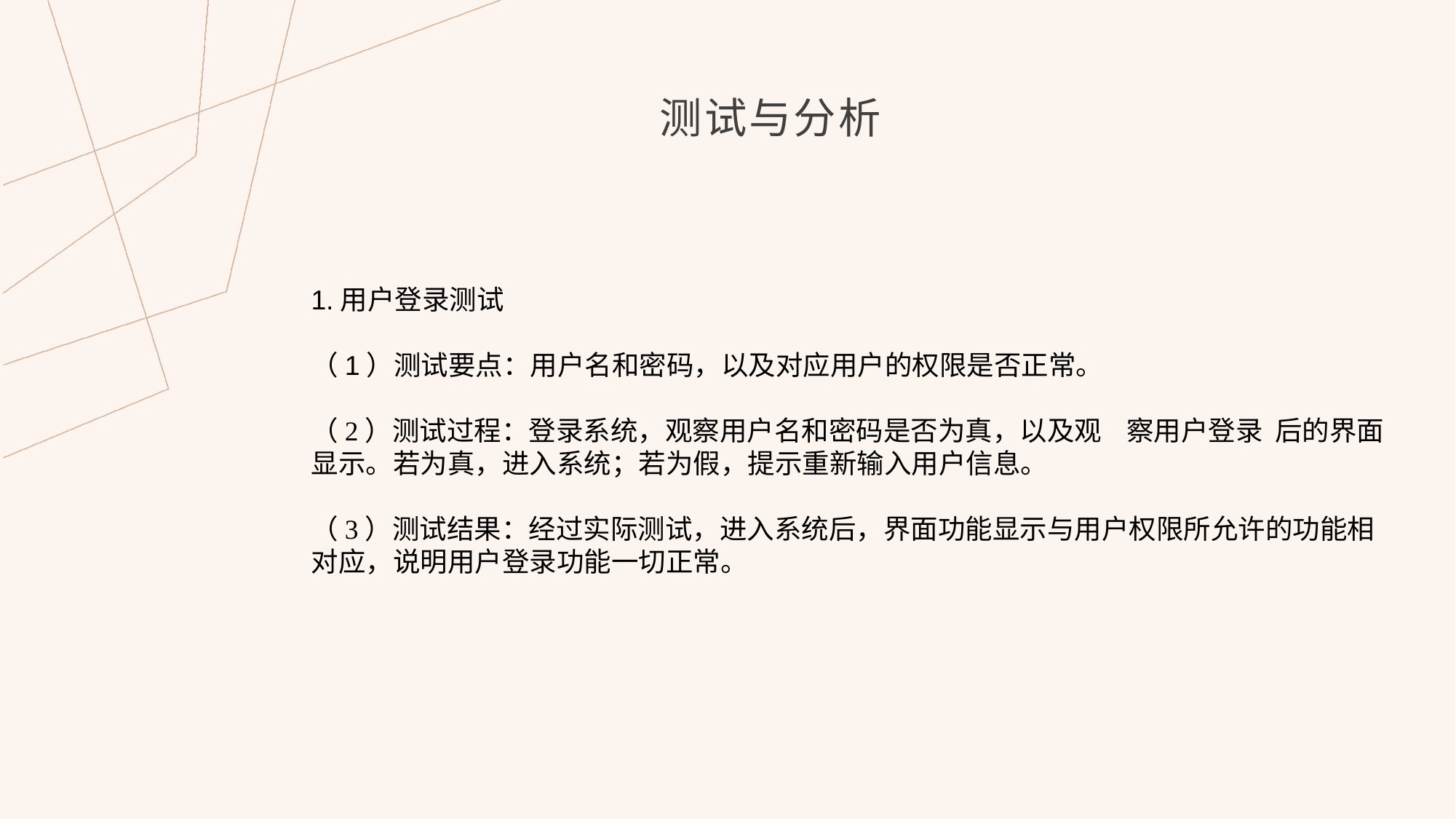

# 测试与分析
1.用户登录测试

（1）测试要点：用户名和密码，以及对应用户的权限是否正常。

（2）测试过程：登录系统，观察用户名和密码是否为真，以及观    察用户登录  后的界面显示。若为真，进入系统；若为假，提示重新输入用户信息。

（3）测试结果：经过实际测试，进入系统后，界面功能显示与用户权限所允许的功能相对应，说明用户登录功能一切正常。